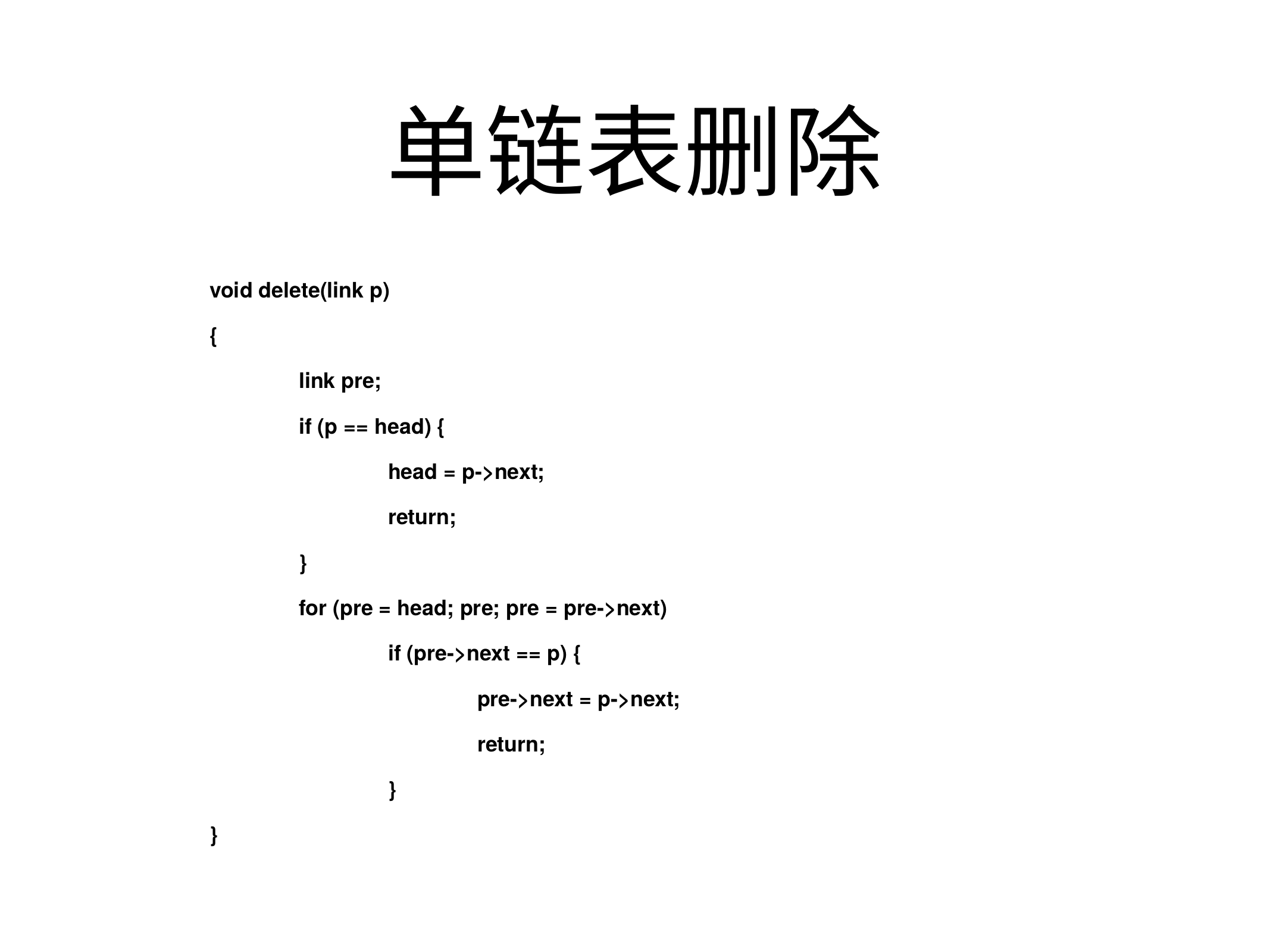

# 单链表删除
void delete(link p)
{
	link pre;
	if (p == head) {
		head = p->next;
		return;
	}
	for (pre = head; pre; pre = pre->next)
		if (pre->next == p) {
			pre->next = p->next;
			return;
		}
}